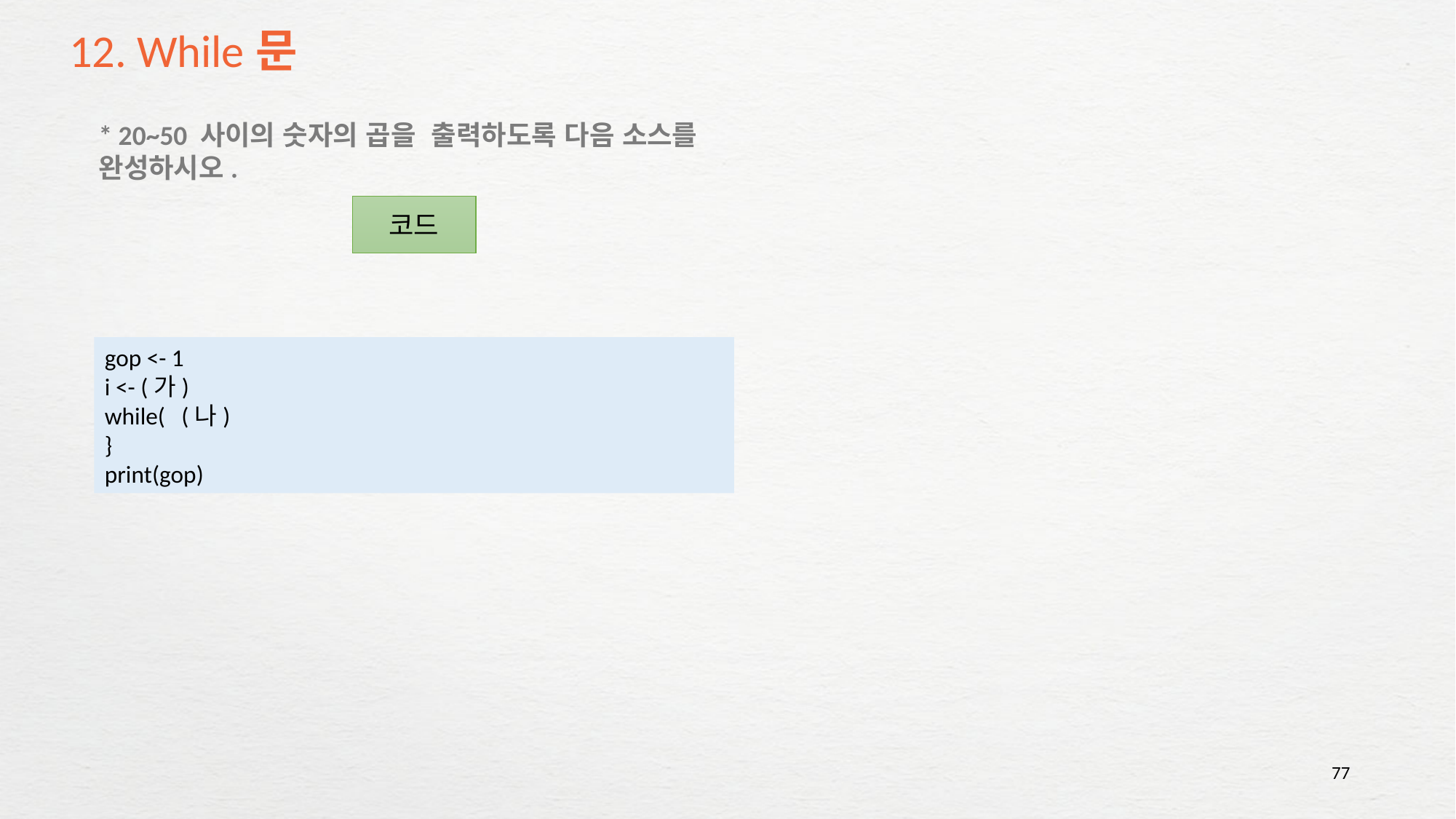

# 12. While문
* 20~50 사이의 숫자의 곱을  출력하도록 다음 소스를 완성하시오.

코드
gop <- 1
i <- (가)
while(   (나)
}
print(gop)
77